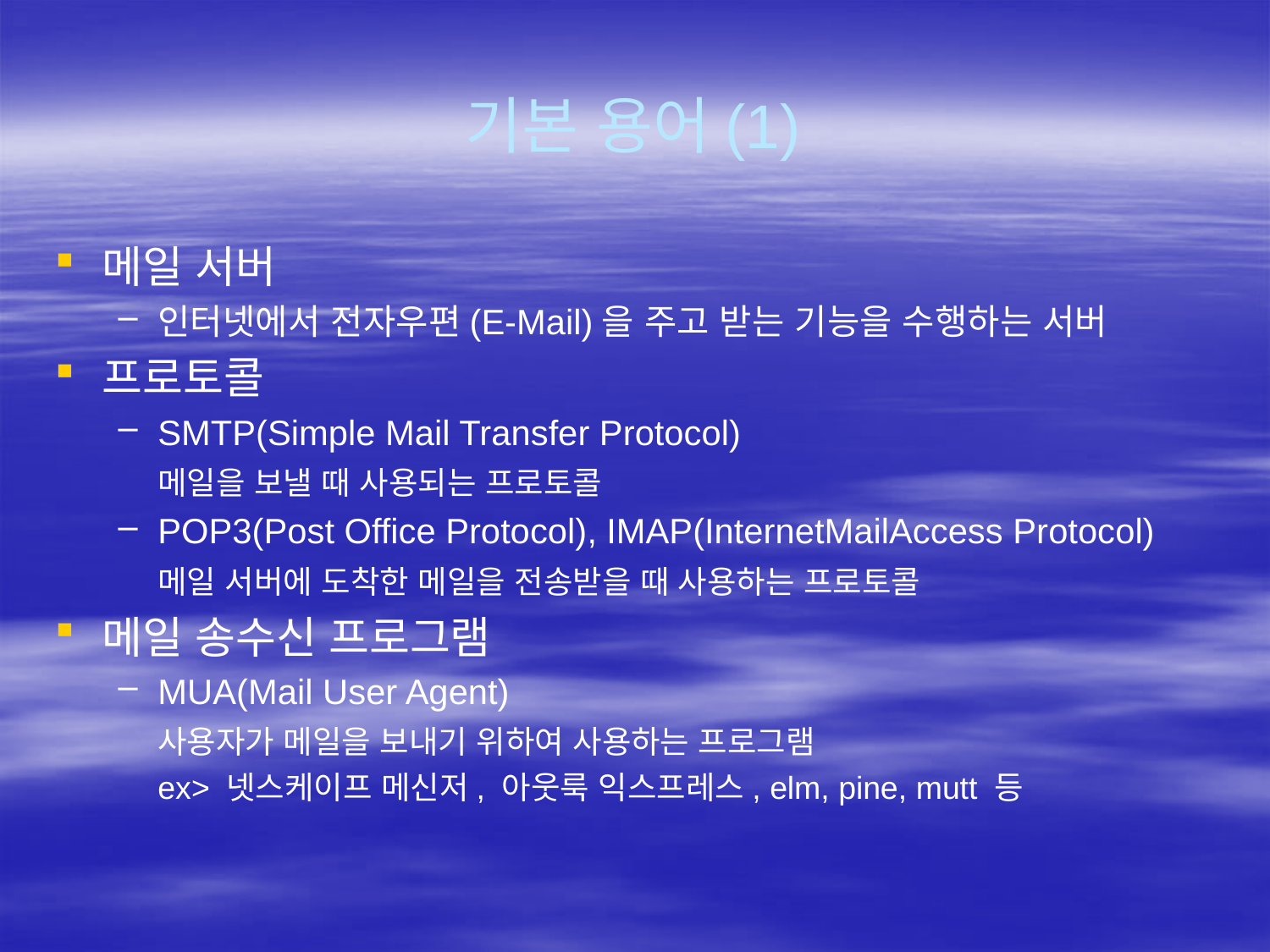

# 기본 용어(1)
메일 서버
인터넷에서 전자우편(E-Mail)을 주고 받는 기능을 수행하는 서버
프로토콜
SMTP(Simple Mail Transfer Protocol)
	메일을 보낼 때 사용되는 프로토콜
POP3(Post Office Protocol), IMAP(InternetMailAccess Protocol)
	메일 서버에 도착한 메일을 전송받을 때 사용하는 프로토콜
메일 송수신 프로그램
MUA(Mail User Agent)
	사용자가 메일을 보내기 위하여 사용하는 프로그램
	ex> 넷스케이프 메신저, 아웃룩 익스프레스, elm, pine, mutt 등